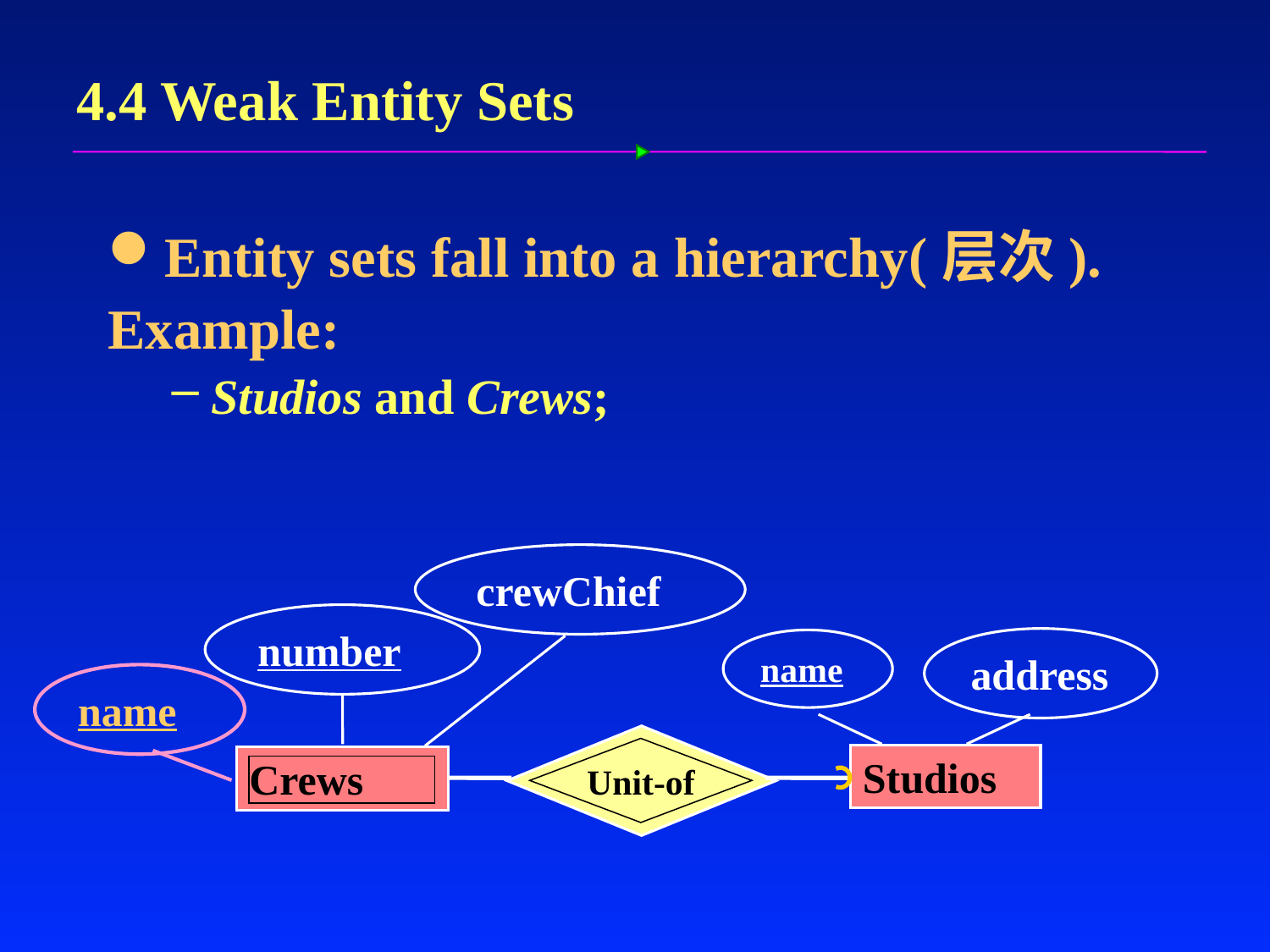

# 4.4 Weak Entity Sets

Entity sets fall into a hierarchy(层次).
Example:
Studios and Crews;
crewChief
number
name

address

Unit-of
Studios
Crews

name